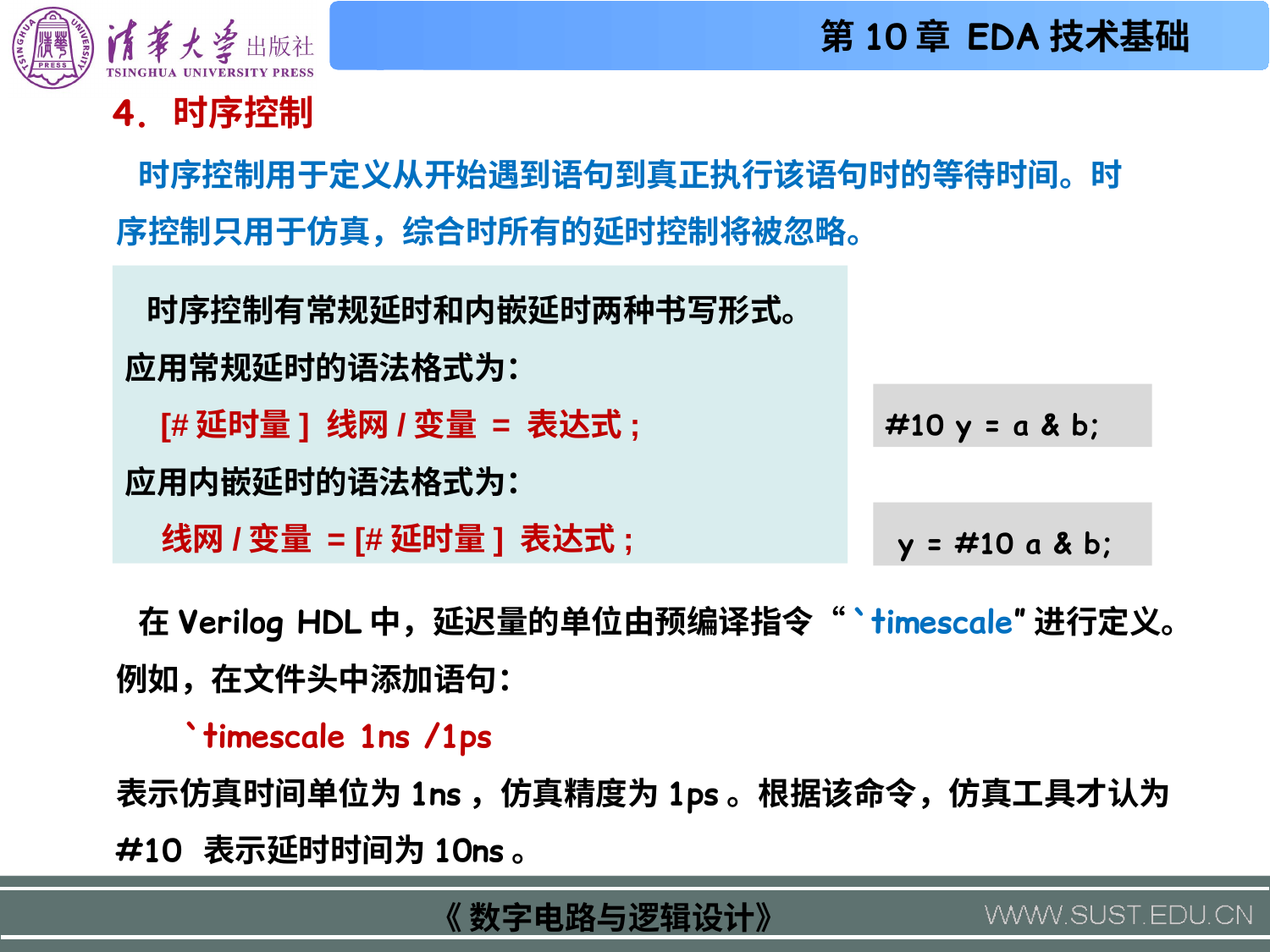

4. 时序控制
  时序控制用于定义从开始遇到语句到真正执行该语句时的等待时间。时序控制只用于仿真，综合时所有的延时控制将被忽略。
  时序控制有常规延时和内嵌延时两种书写形式。
应用常规延时的语法格式为：
    [#延时量] 线网/变量 = 表达式;
应用内嵌延时的语法格式为：
    线网/变量 = [#延时量] 表达式;
#10 y = a & b;
 y = #10 a & b;
  在Verilog HDL中，延迟量的单位由预编译指令“`timescale”进行定义。例如，在文件头中添加语句：
     `timescale 1ns /1ps
表示仿真时间单位为1ns，仿真精度为1ps。根据该命令，仿真工具才认为 #10 表示延时时间为10ns。